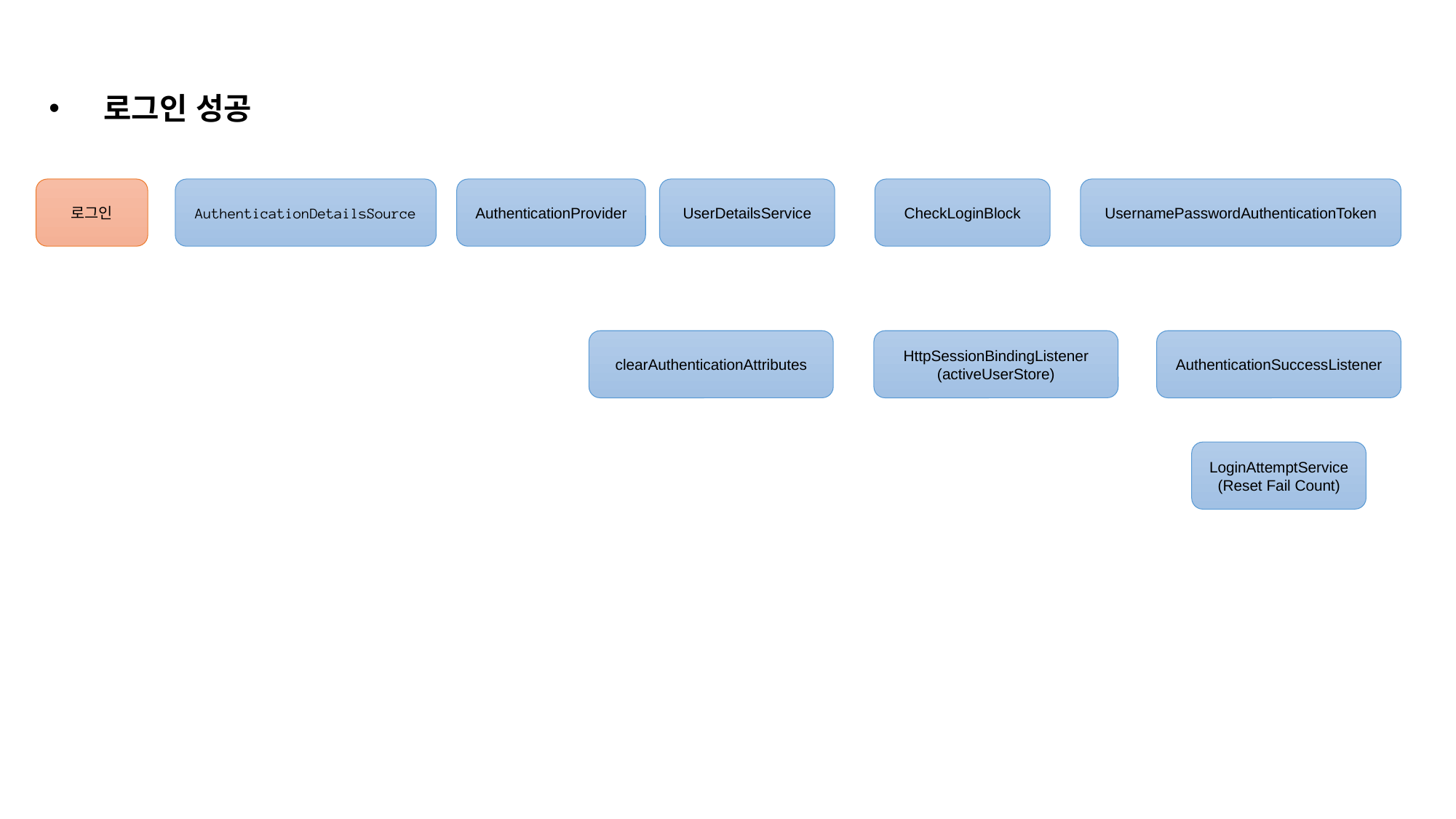

로그인 성공
로그인
AuthenticationDetailsSource
AuthenticationProvider
UserDetailsService
CheckLoginBlock
UsernamePasswordAuthenticationToken
clearAuthenticationAttributes
HttpSessionBindingListener
(activeUserStore)
AuthenticationSuccessListener
LoginAttemptService
(Reset Fail Count)